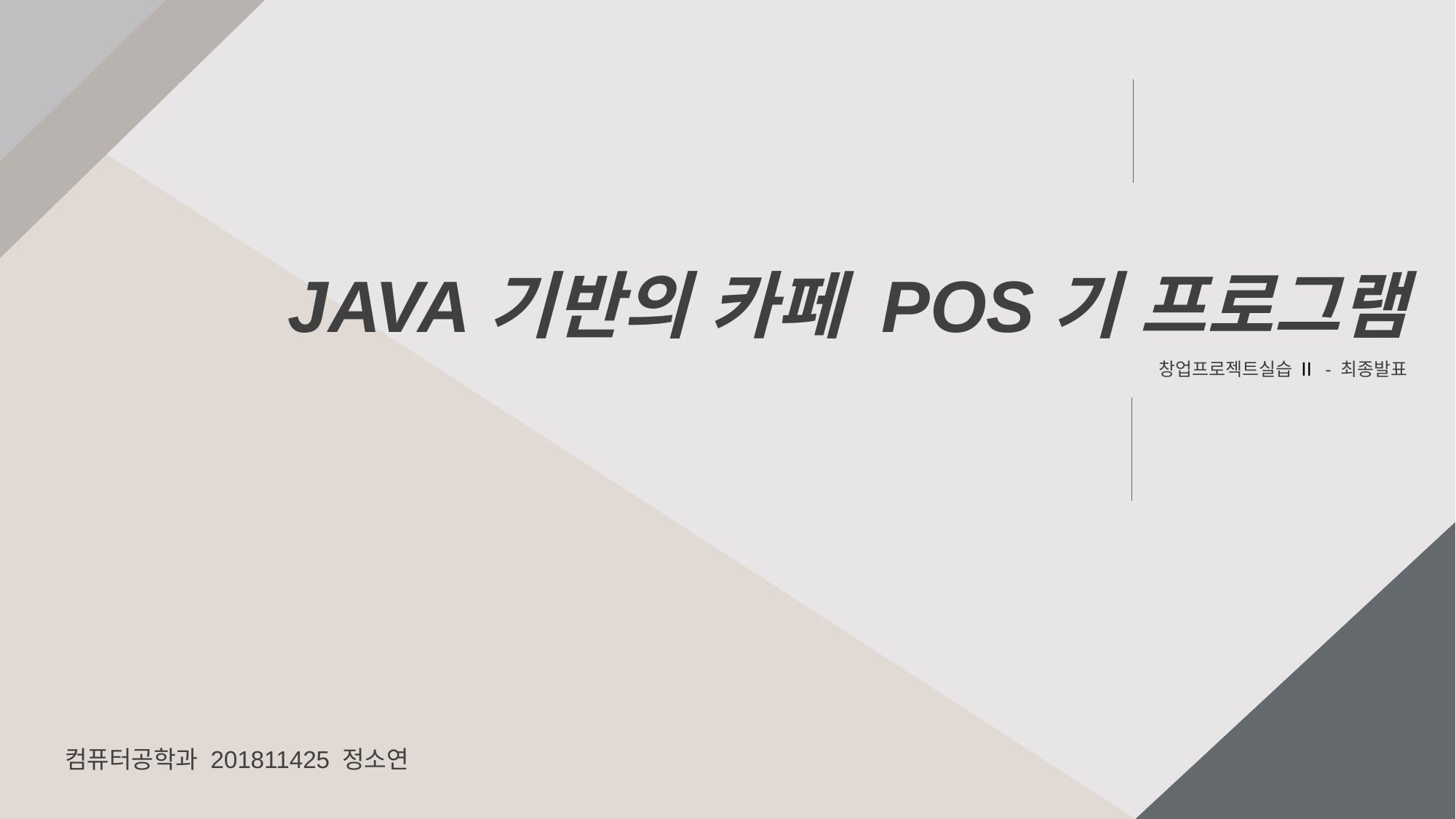

JAVA기반의 카페 POS기 프로그램
창업프로젝트실습 Ⅱ - 최종발표

컴퓨터공학과 201811425 정소연